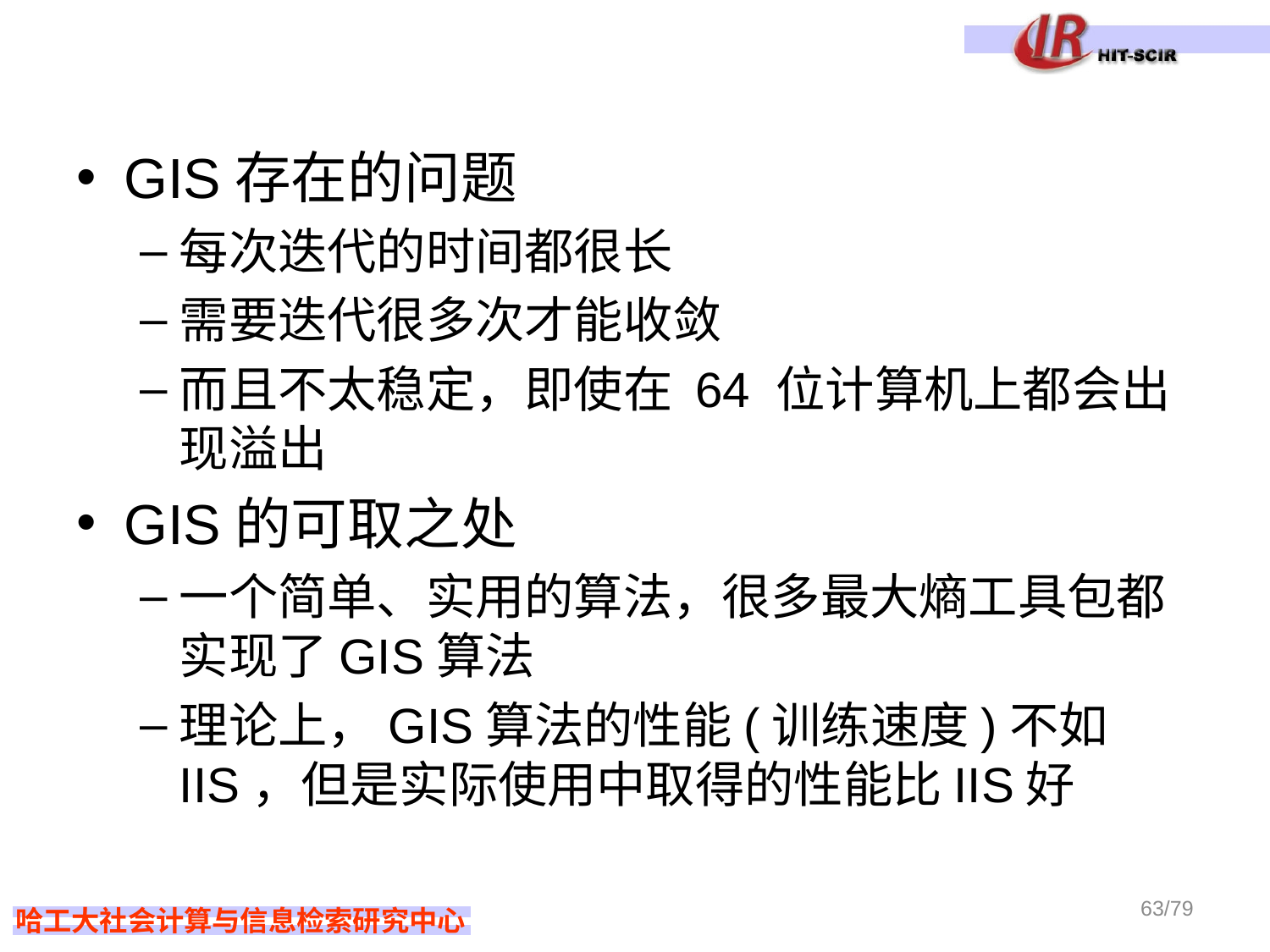

#
GIS存在的问题
每次迭代的时间都很长
需要迭代很多次才能收敛
而且不太稳定，即使在 64 位计算机上都会出现溢出
GIS的可取之处
一个简单、实用的算法，很多最大熵工具包都实现了GIS算法
理论上，GIS算法的性能(训练速度)不如IIS，但是实际使用中取得的性能比IIS好

63/79